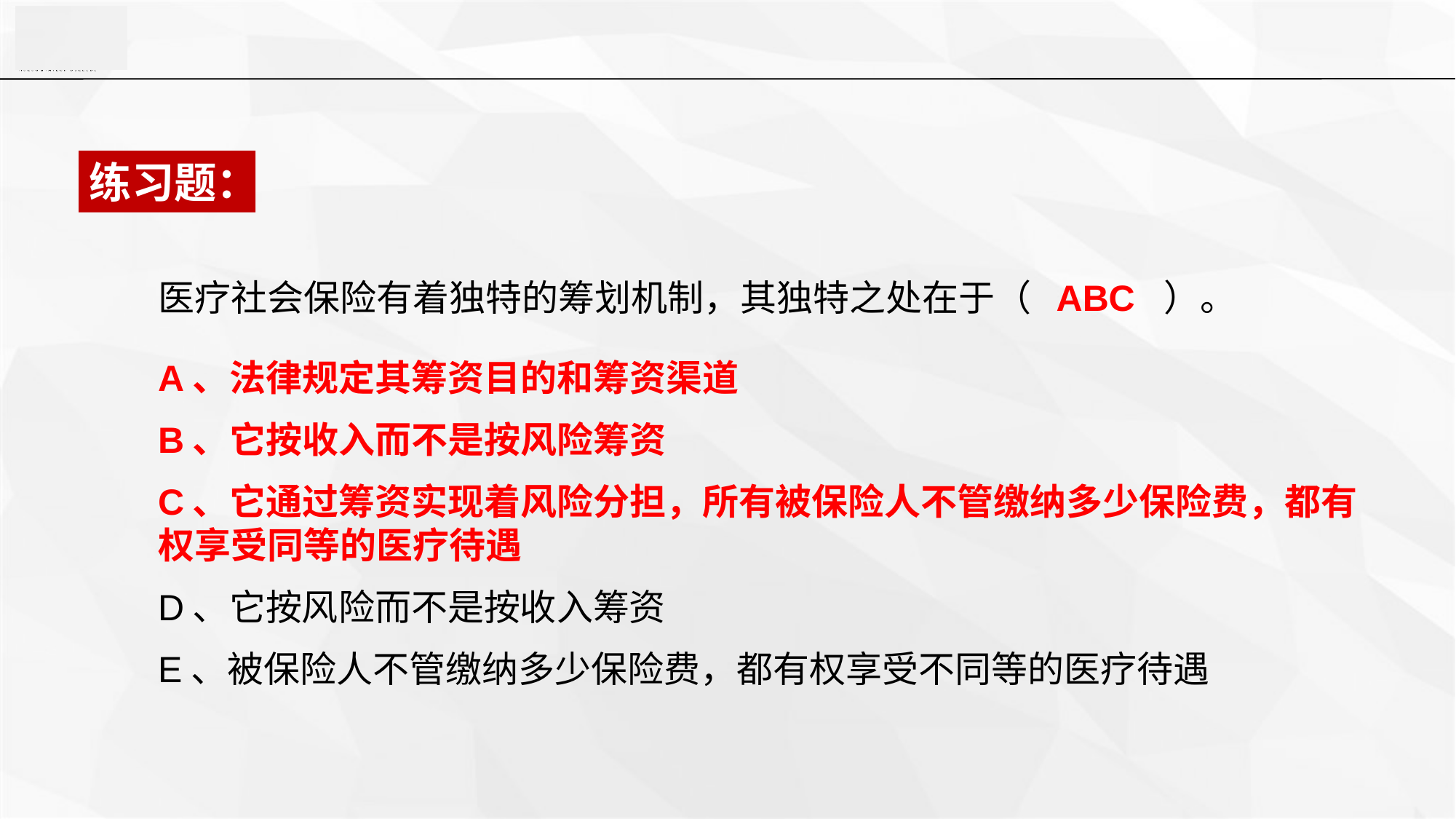

练习题：
医疗社会保险有着独特的筹划机制，其独特之处在于（  ABC  ）。
A、法律规定其筹资目的和筹资渠道
B、它按收入而不是按风险筹资
C、它通过筹资实现着风险分担，所有被保险人不管缴纳多少保险费，都有权享受同等的医疗待遇
D、它按风险而不是按收入筹资
E、被保险人不管缴纳多少保险费，都有权享受不同等的医疗待遇